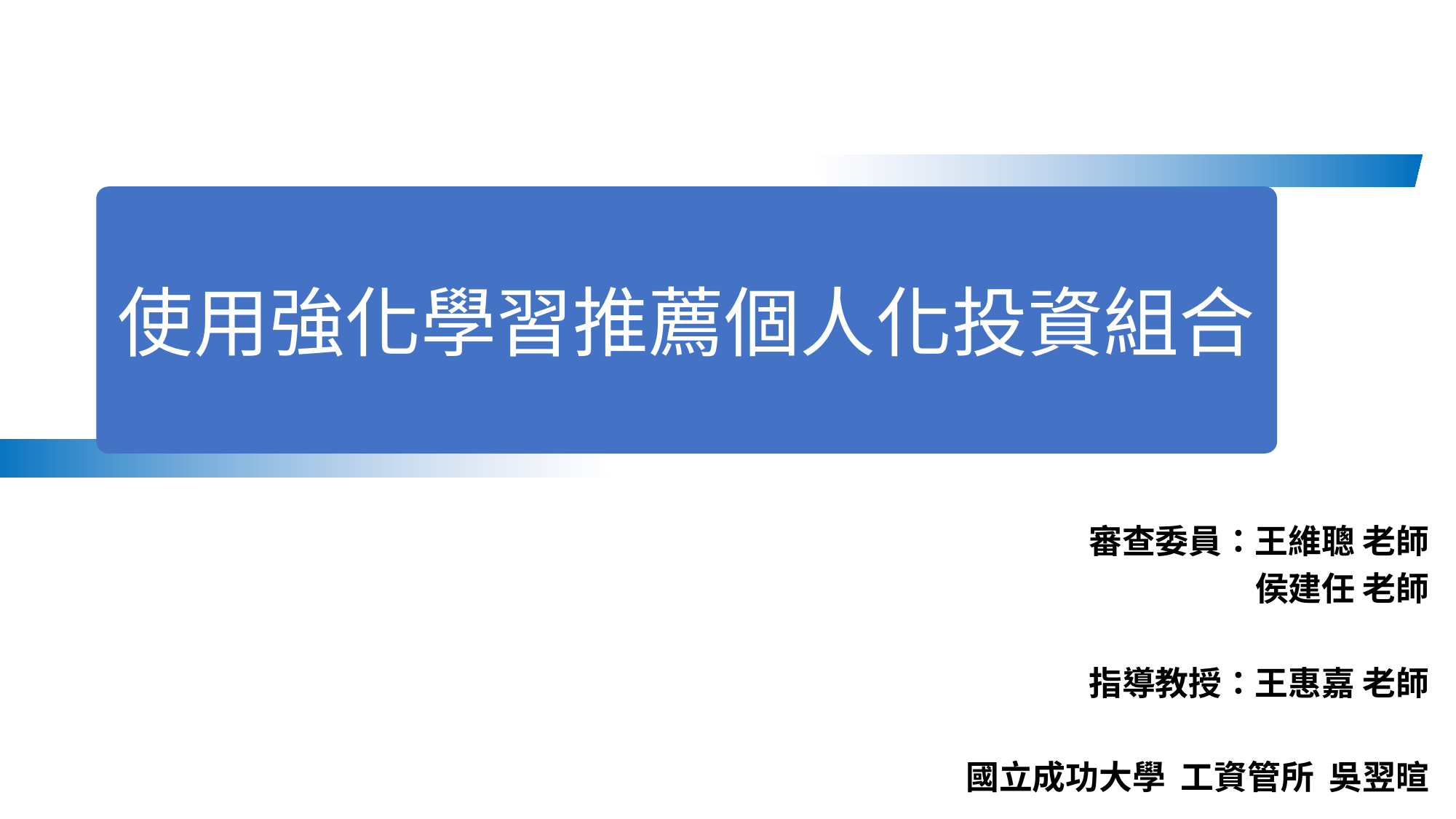

使用強化學習推薦個人化投資組合

審查委員：王維聰 老師
侯建任 老師

指導教授：王惠嘉 老師

國立成功大學  工資管所  吳翌暄
1